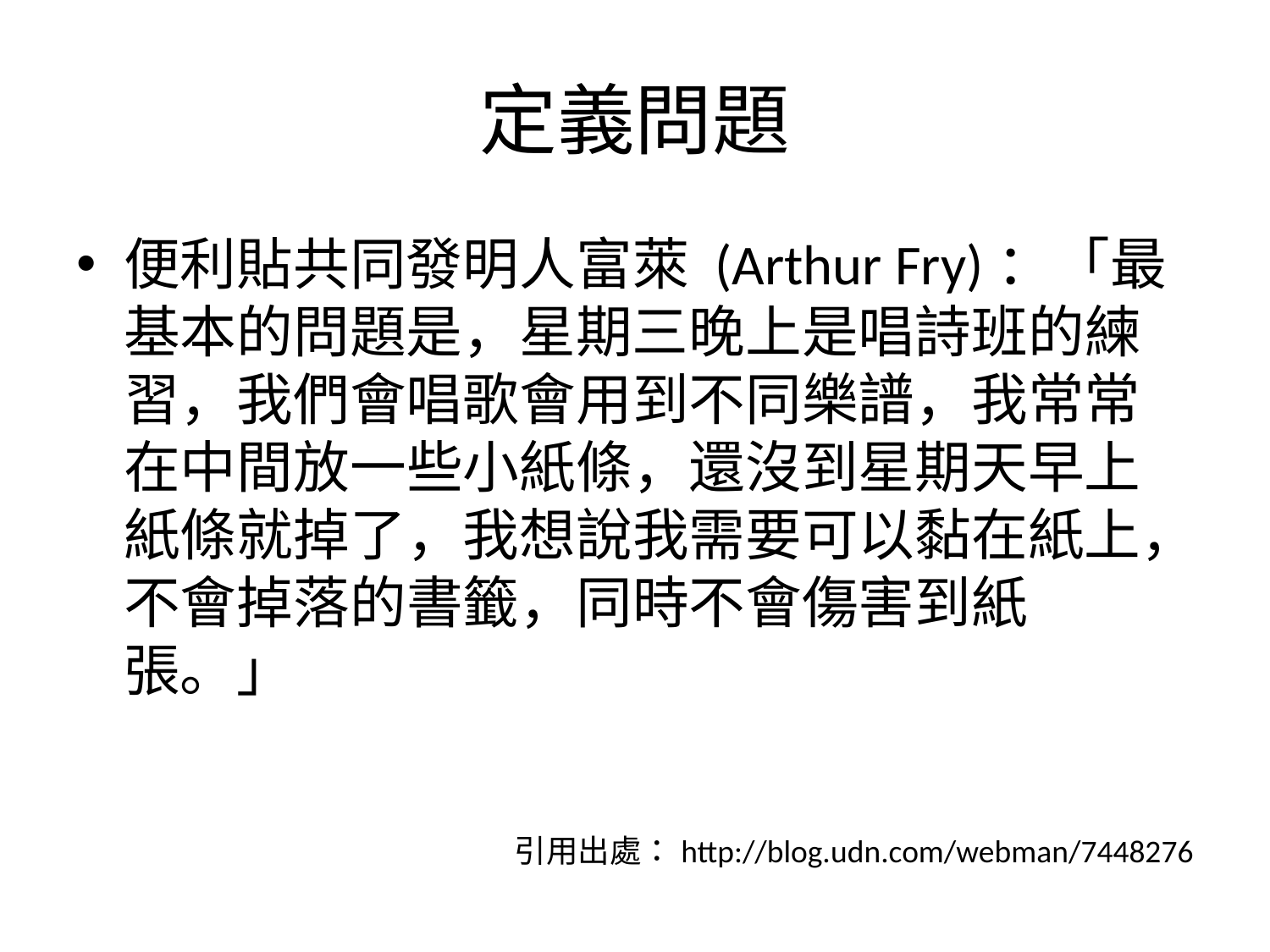

# 定義問題
便利貼共同發明人富萊 (Arthur Fry)：「最基本的問題是，星期三晚上是唱詩班的練習，我們會唱歌會用到不同樂譜，我常常在中間放一些小紙條，還沒到星期天早上紙條就掉了，我想說我需要可以黏在紙上，不會掉落的書籤，同時不會傷害到紙張。」
引用出處：http://blog.udn.com/webman/7448276